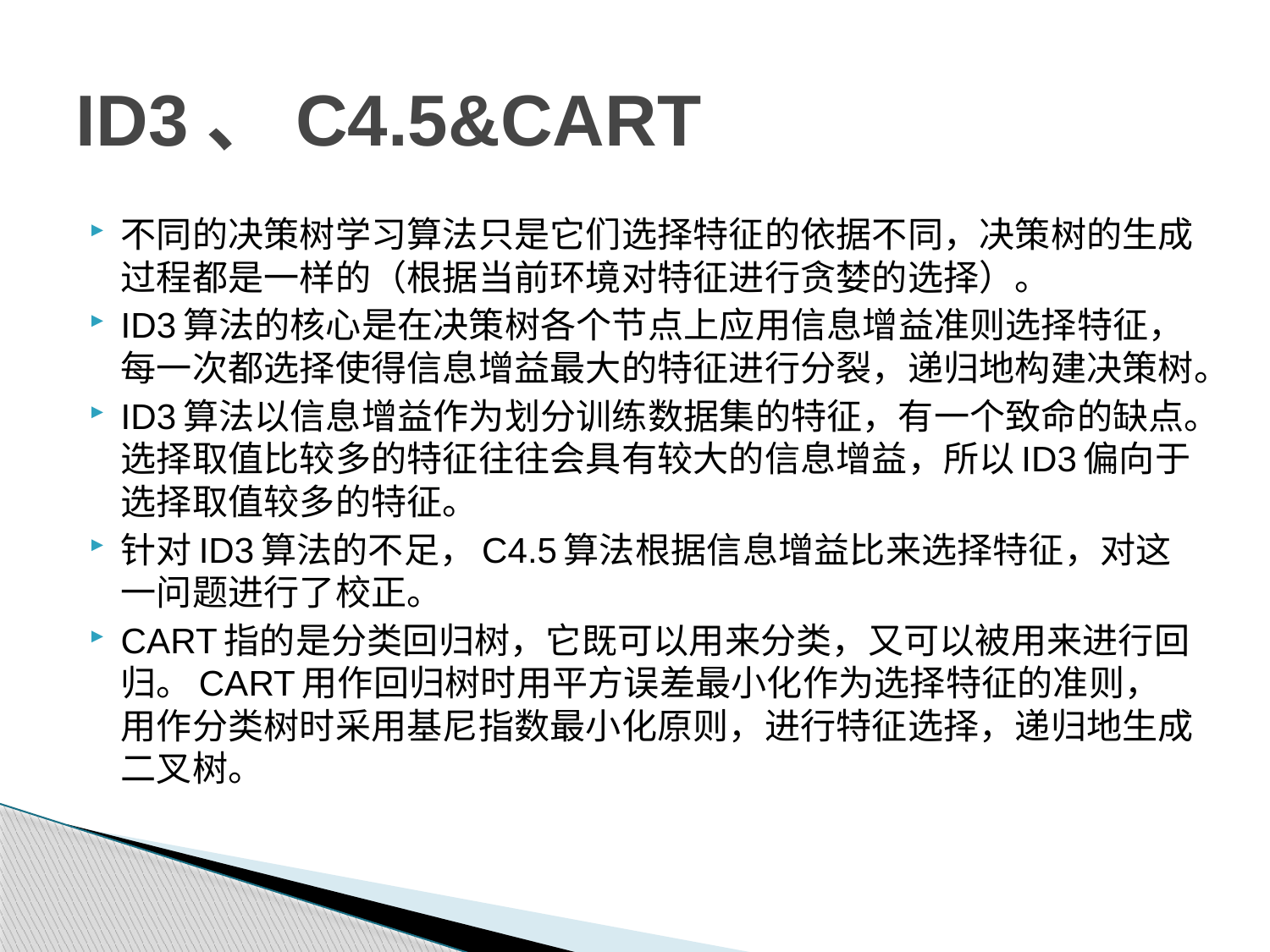

# ID3、C4.5&CART
不同的决策树学习算法只是它们选择特征的依据不同，决策树的生成过程都是一样的（根据当前环境对特征进行贪婪的选择）。
ID3算法的核心是在决策树各个节点上应用信息增益准则选择特征，每一次都选择使得信息增益最大的特征进行分裂，递归地构建决策树。
ID3算法以信息增益作为划分训练数据集的特征，有一个致命的缺点。选择取值比较多的特征往往会具有较大的信息增益，所以ID3偏向于选择取值较多的特征。
针对ID3算法的不足，C4.5算法根据信息增益比来选择特征，对这一问题进行了校正。
CART指的是分类回归树，它既可以用来分类，又可以被用来进行回归。CART用作回归树时用平方误差最小化作为选择特征的准则，用作分类树时采用基尼指数最小化原则，进行特征选择，递归地生成二叉树。